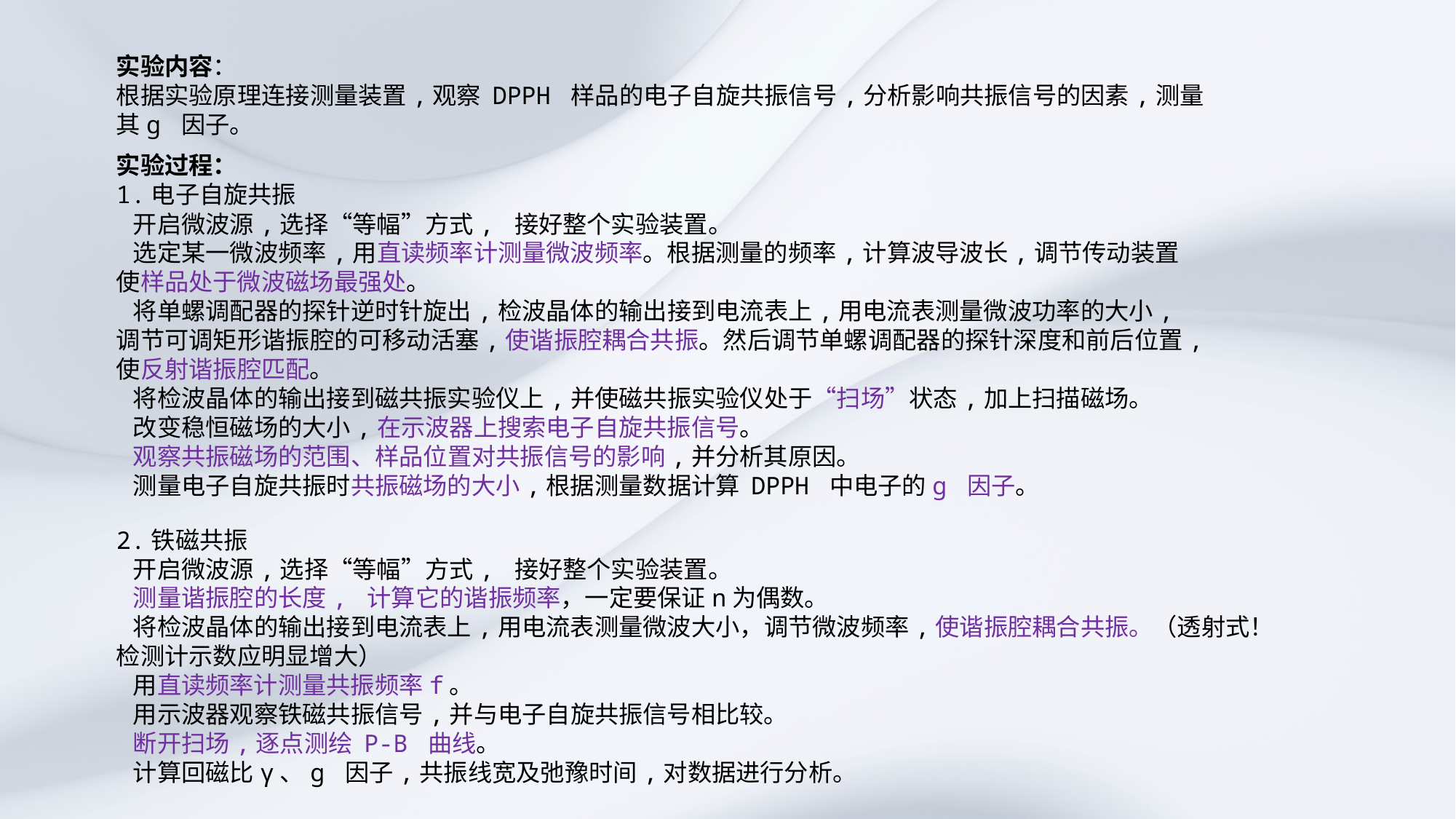

实验内容：
根据实验原理连接测量装置,观察 DPPH 样品的电子自旋共振信号,分析影响共振信号的因素,测量其g 因子。
实验过程：
1.电子自旋共振
  开启微波源,选择“等幅”方式, 接好整个实验装置。
  选定某一微波频率,用直读频率计测量微波频率。根据测量的频率,计算波导波长,调节传动装置使样品处于微波磁场最强处。
  将单螺调配器的探针逆时针旋出,检波晶体的输出接到电流表上,用电流表测量微波功率的大小,调节可调矩形谐振腔的可移动活塞,使谐振腔耦合共振。然后调节单螺调配器的探针深度和前后位置,使反射谐振腔匹配。
  将检波晶体的输出接到磁共振实验仪上,并使磁共振实验仪处于“扫场”状态,加上扫描磁场。
  改变稳恒磁场的大小,在示波器上搜索电子自旋共振信号。
  观察共振磁场的范围、样品位置对共振信号的影响,并分析其原因。
  测量电子自旋共振时共振磁场的大小,根据测量数据计算 DPPH 中电子的g 因子。
2.铁磁共振
  开启微波源,选择“等幅”方式, 接好整个实验装置。
  测量谐振腔的长度, 计算它的谐振频率，一定要保证n为偶数。
  将检波晶体的输出接到电流表上,用电流表测量微波大小，调节微波频率,使谐振腔耦合共振。（透射式！检测计示数应明显增大）
  用直读频率计测量共振频率f。
  用示波器观察铁磁共振信号,并与电子自旋共振信号相比较。
  断开扫场,逐点测绘 P-B 曲线。
  计算回磁比γ、g 因子,共振线宽及弛豫时间,对数据进行分析。